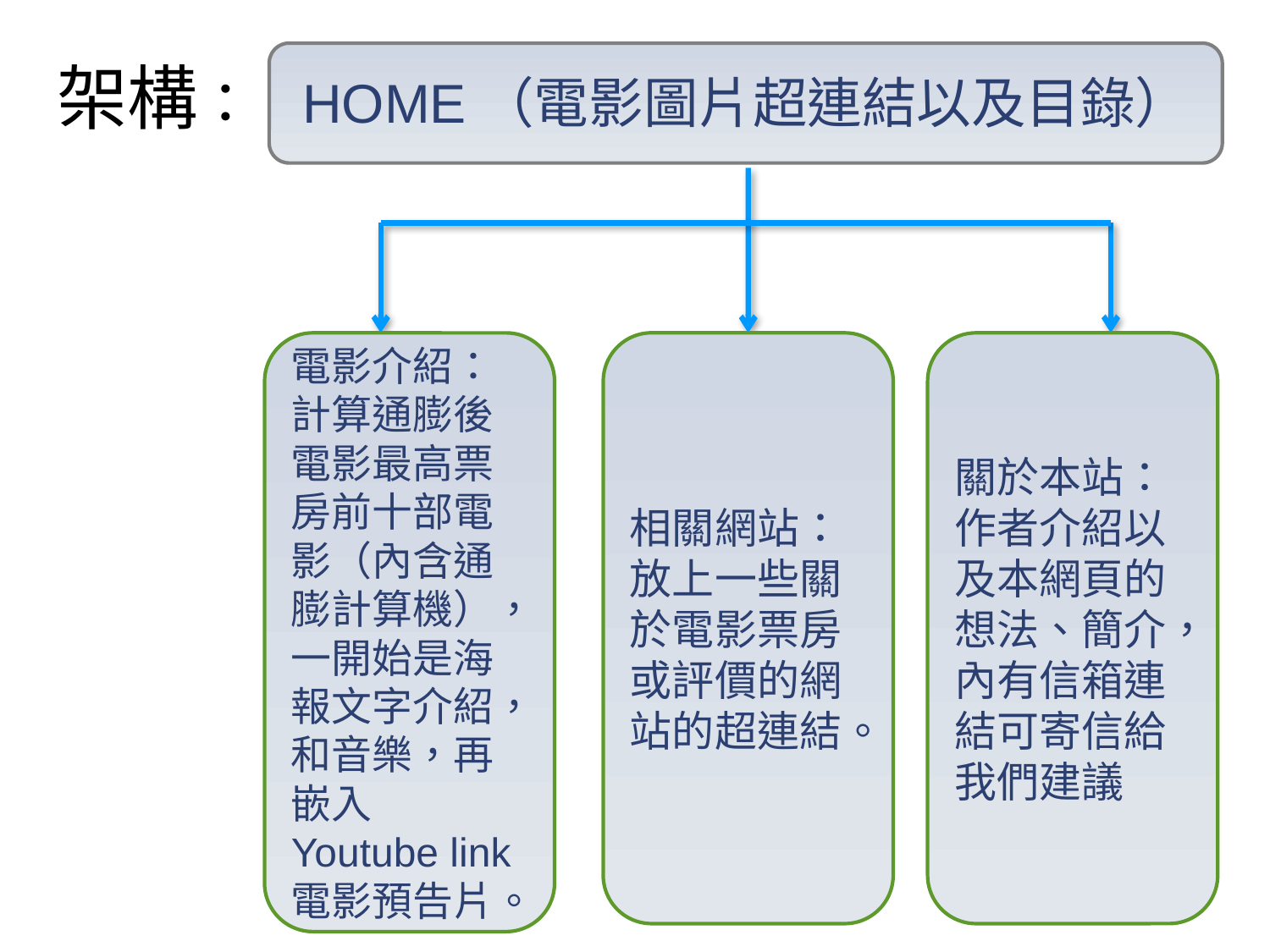

架構：
HOME（電影圖片超連結以及目錄）
電影介紹：
計算通膨後電影最高票房前十部電影（內含通膨計算機），一開始是海報文字介紹，和音樂，再嵌入Youtube link電影預告片。
相關網站：
放上一些關於電影票房或評價的網站的超連結。
關於本站：
作者介紹以及本網頁的想法、簡介，內有信箱連結可寄信給我們建議